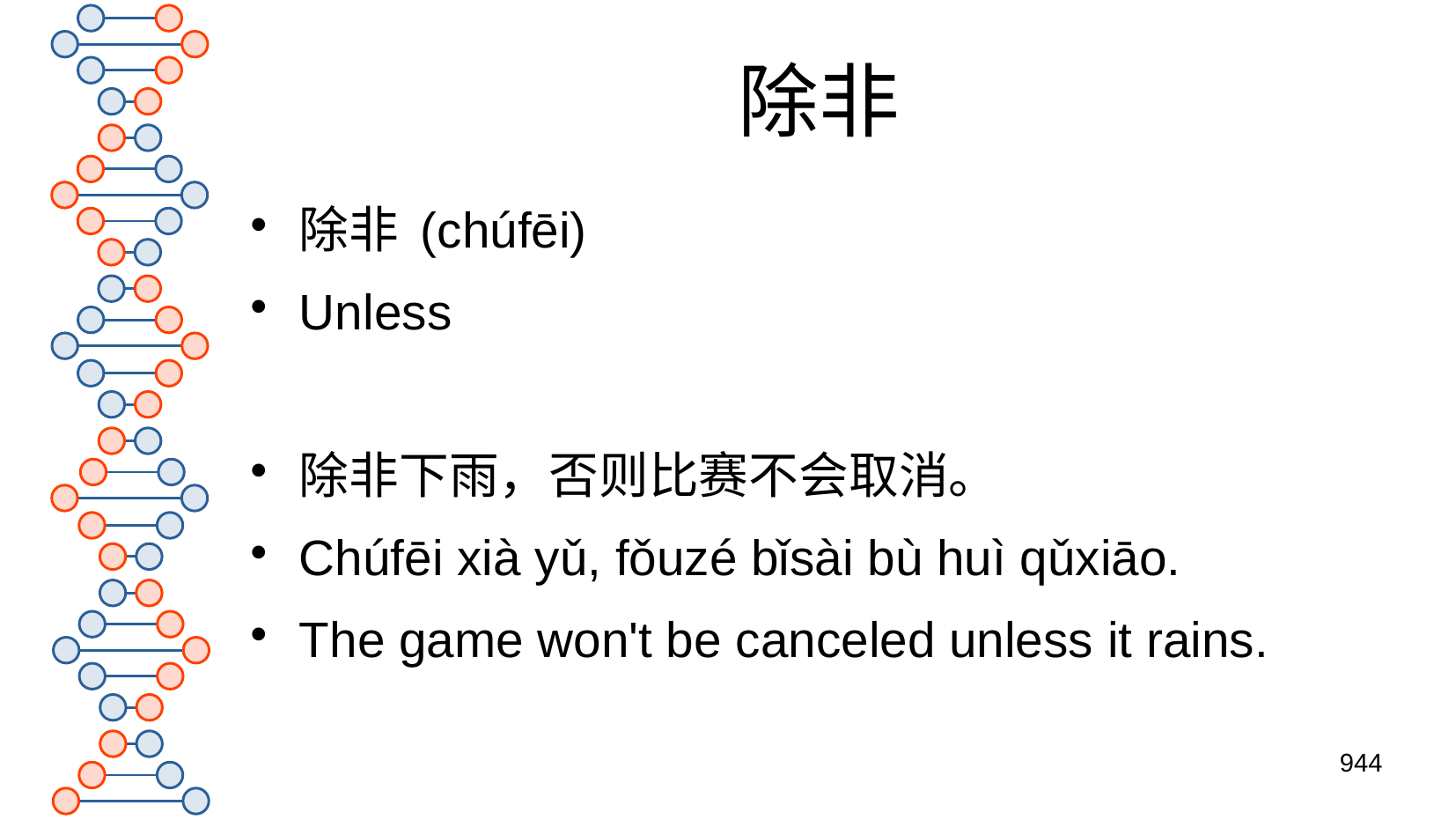

# 除非
除非 (chúfēi)
Unless

除非下雨，否则比赛不会取消。
Chúfēi xià yǔ, fǒuzé bǐsài bù huì qǔxiāo.
The game won't be canceled unless it rains.

944